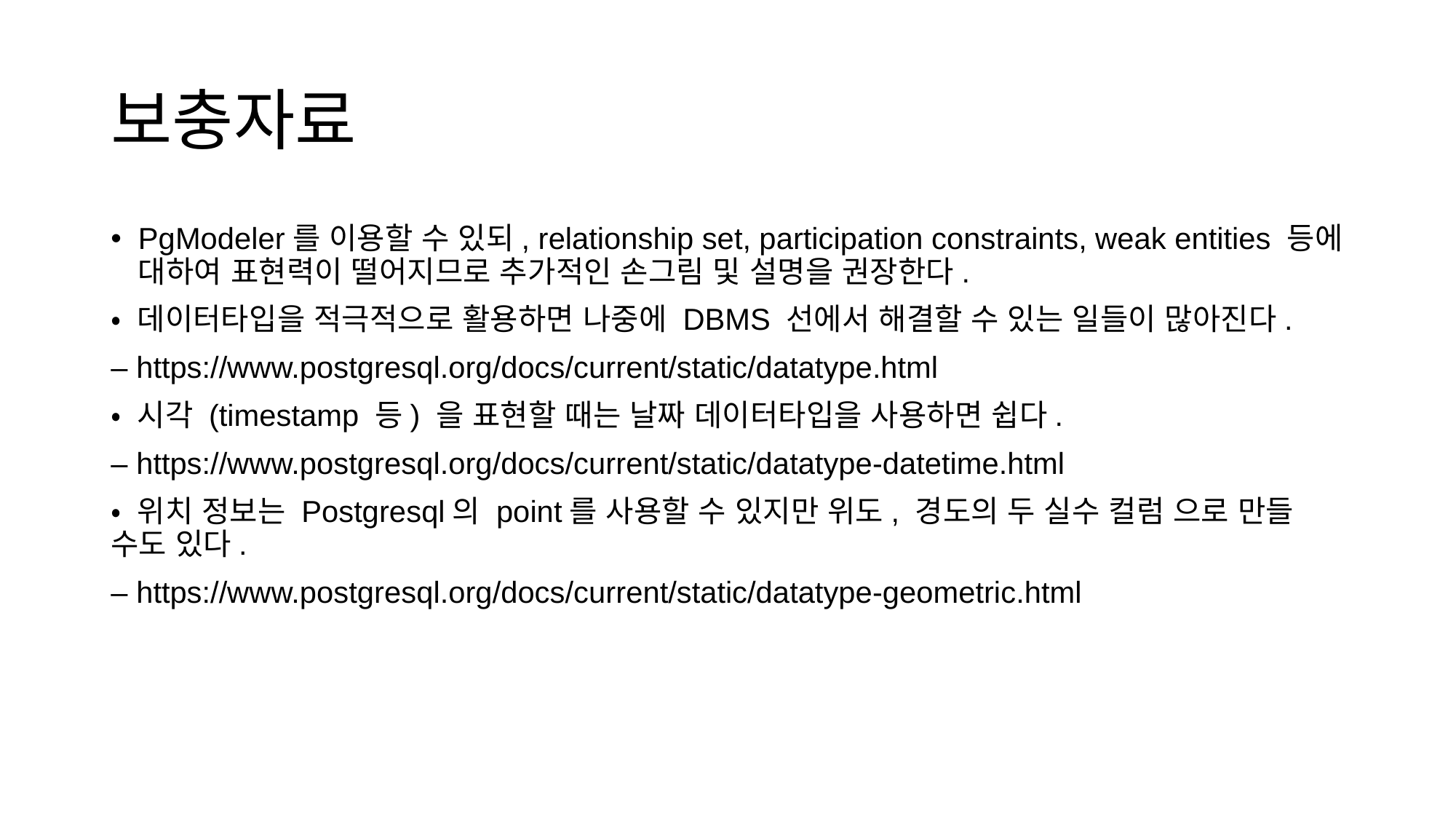

# 보충자료
PgModeler를 이용할 수 있되, relationship set, participation constraints, weak entities 등에 대하여 표현력이 떨어지므로 추가적인 손그림 및 설명을 권장한다.
• 데이터타입을 적극적으로 활용하면 나중에 DBMS 선에서 해결할 수 있는 일들이 많아진다.
– https://www.postgresql.org/docs/current/static/datatype.html
• 시각 (timestamp 등) 을 표현할 때는 날짜 데이터타입을 사용하면 쉽다.
– https://www.postgresql.org/docs/current/static/datatype-datetime.html
• 위치 정보는 Postgresql의 point를 사용할 수 있지만 위도, 경도의 두 실수 컬럼 으로 만들 수도 있다.
– https://www.postgresql.org/docs/current/static/datatype-geometric.html